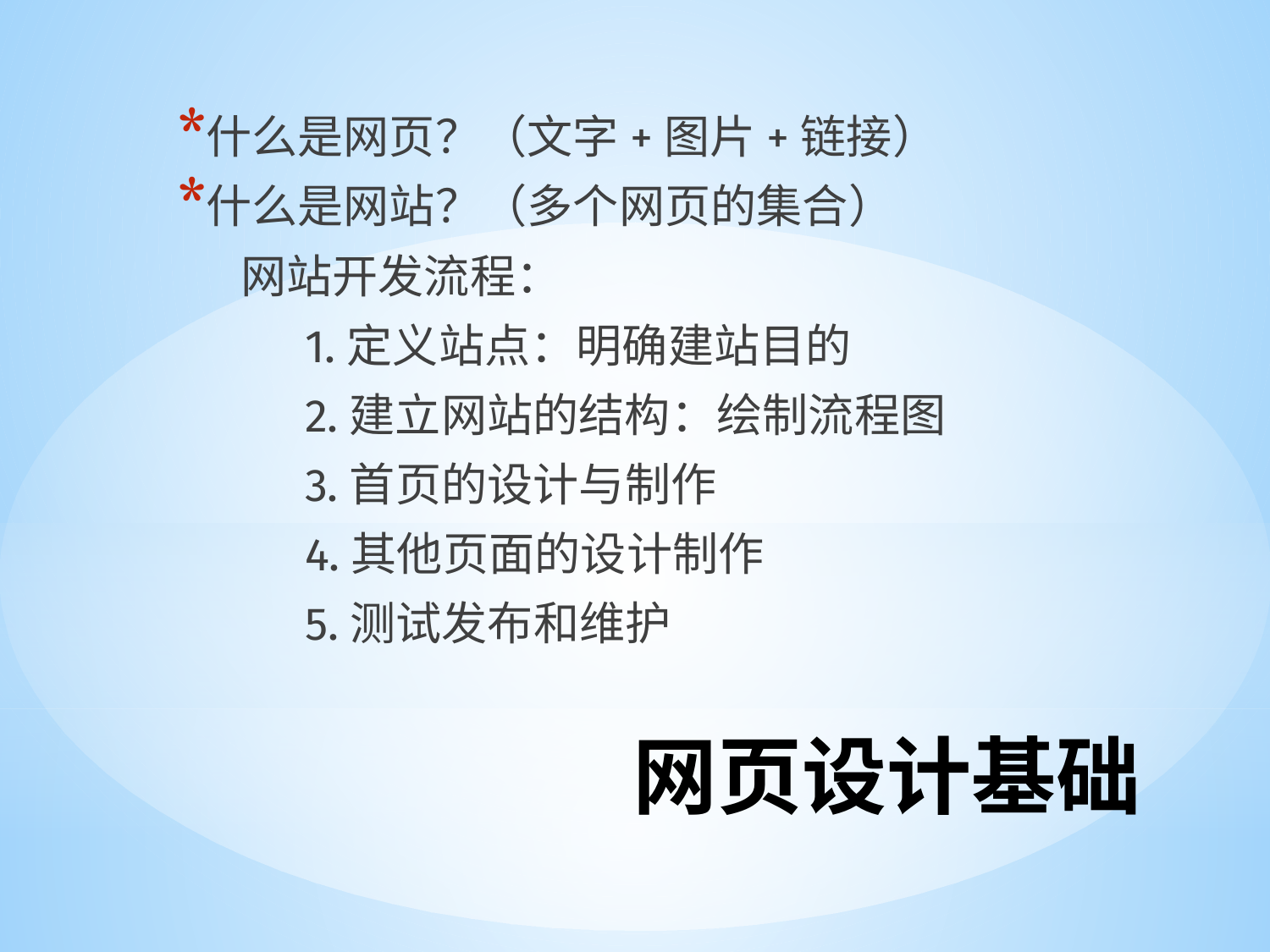

什么是网页？（文字+图片+链接）
什么是网站？（多个网页的集合）
     网站开发流程：
	1.定义站点：明确建站目的
	2.建立网站的结构：绘制流程图
	3.首页的设计与制作
	4.其他页面的设计制作
	5.测试发布和维护
# 网页设计基础